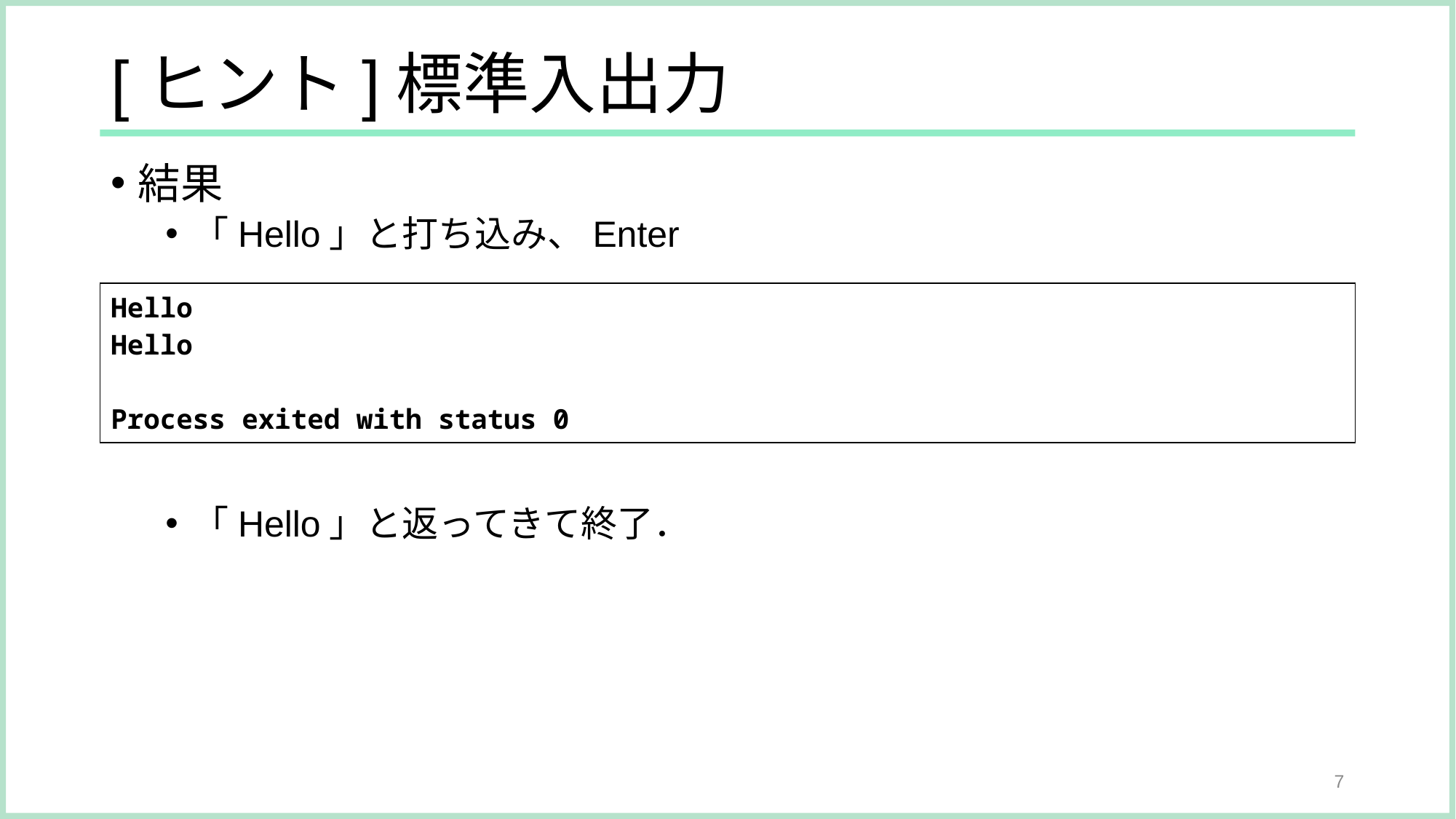

# [ヒント]標準入出力
結果
「Hello」と打ち込み、Enter

「Hello」と返ってきて終了．
| Hello Hello Process exited with status 0 |
| --- |
7